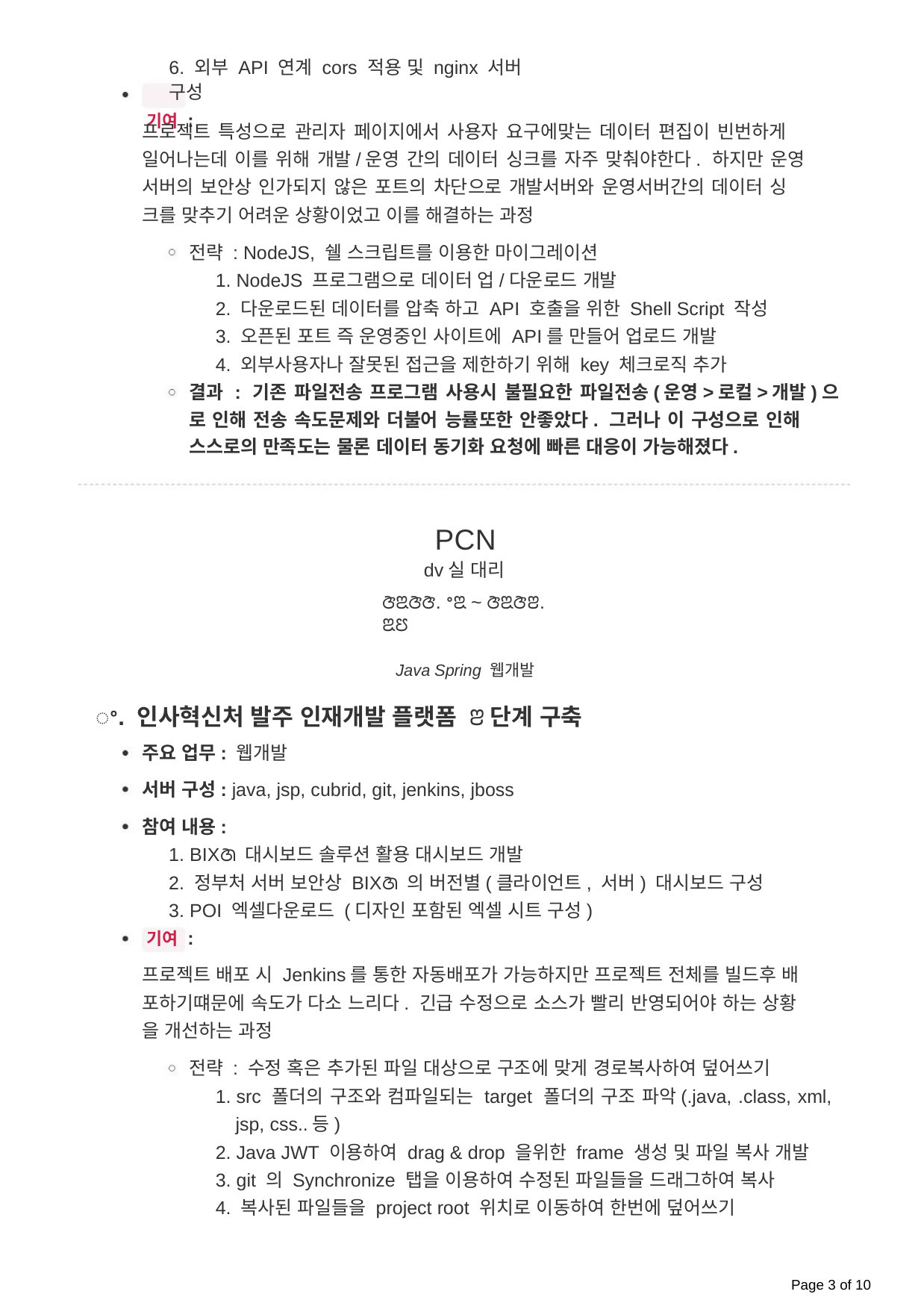

6. 외부 API 연계 cors 적용 및 nginx 서버 구성
기여 :
프로젝트 특성으로 관리자 페이지에서 사용자 요구에맞는 데이터 편집이 빈번하게
일어나는데 이를 위해 개발/운영 간의 데이터 싱크를 자주 맞춰야한다. 하지만 운영
서버의 보안상 인가되지 않은 포트의 차단으로 개발서버와 운영서버간의 데이터 싱
크를 맞추기 어려운 상황이었고 이를 해결하는 과정
전략 : NodeJS, 쉘 스크립트를 이용한 마이그레이션
1. NodeJS 프로그램으로 데이터 업/다운로드 개발
2. 다운로드된 데이터를 압축 하고 API 호출을 위한 Shell Script 작성
3. 오픈된 포트 즉 운영중인 사이트에 API를 만들어 업로드 개발
4. 외부사용자나 잘못된 접근을 제한하기 위해 key 체크로직 추가
결과 : 기존 파일전송 프로그램 사용시 불필요한 파일전송(운영>로컬>개발)으
로 인해 전송 속도문제와 더불어 능률또한 안좋았다. 그러나 이 구성으로 인해
스스로의 만족도는 물론 데이터 동기화 요청에 빠른 대응이 가능해졌다.
PCN
dv실 대리
ꢆꢃꢆꢆ. ꢀꢃ ~ ꢆꢃꢆꢂ. ꢃꢄ
Java Spring 웹개발
ꢀ. 인사혁신처 발주 인재개발 플랫폼 ꢂ단계 구축
주요 업무: 웹개발
서버 구성: java, jsp, cubrid, git, jenkins, jboss
참여 내용:
1. BIXꢇ 대시보드 솔루션 활용 대시보드 개발
2. 정부처 서버 보안상 BIXꢇ 의 버전별(클라이언트, 서버) 대시보드 구성
3. POI 엑셀다운로드 (디자인 포함된 엑셀 시트 구성)
기여 :
프로젝트 배포 시 Jenkins를 통한 자동배포가 가능하지만 프로젝트 전체를 빌드후 배
포하기떄문에 속도가 다소 느리다. 긴급 수정으로 소스가 빨리 반영되어야 하는 상황
을 개선하는 과정
전략 : 수정 혹은 추가된 파일 대상으로 구조에 맞게 경로복사하여 덮어쓰기
1. src 폴더의 구조와 컴파일되는 target 폴더의 구조 파악(.java, .class, xml,
jsp, css..등)
2. Java JWT 이용하여 drag & drop 을위한 frame 생성 및 파일 복사 개발
3. git 의 Synchronize 탭을 이용하여 수정된 파일들을 드래그하여 복사
4. 복사된 파일들을 project root 위치로 이동하여 한번에 덮어쓰기
Page 3 of 10